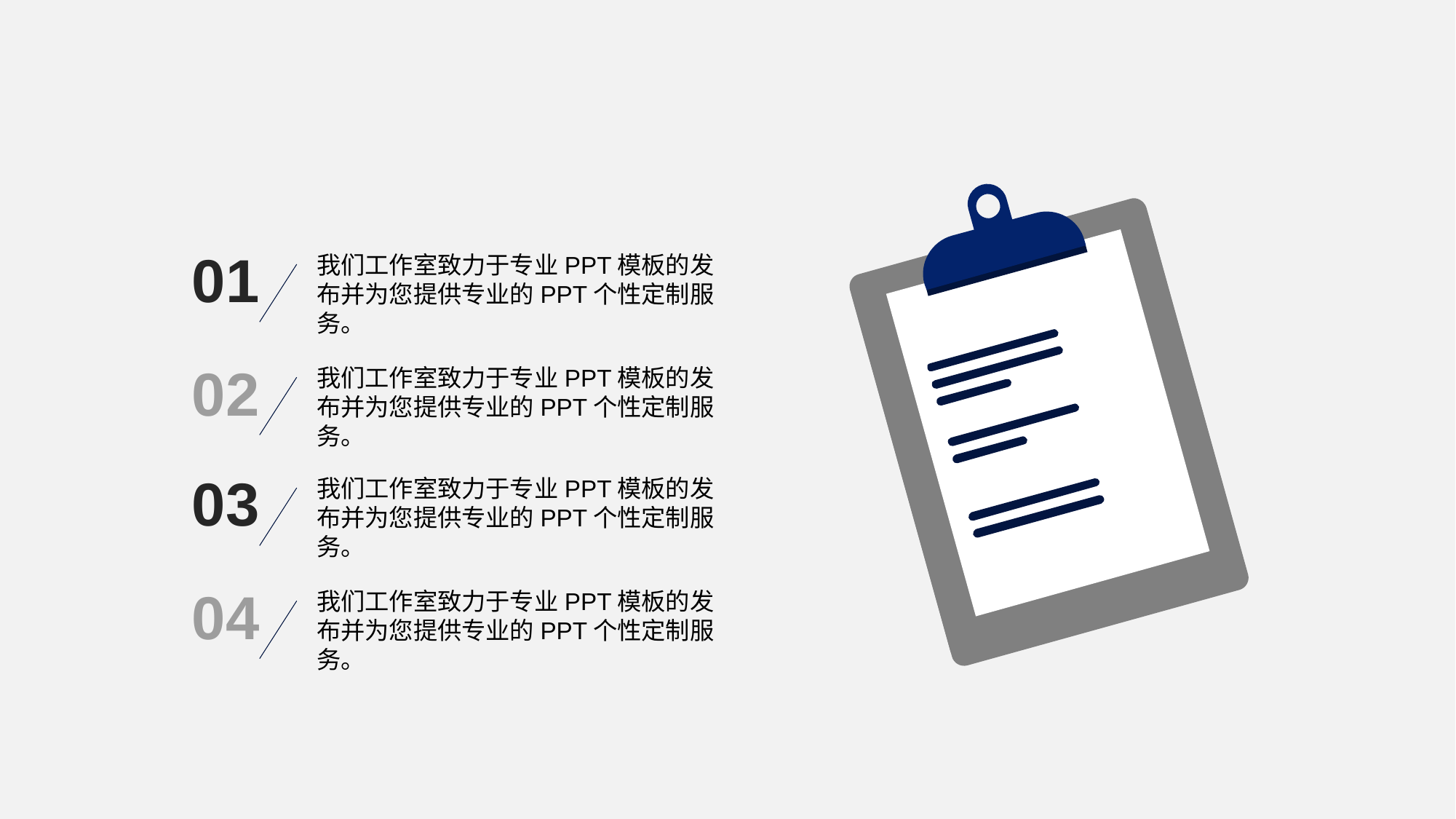

01
我们工作室致力于专业PPT模板的发布并为您提供专业的PPT个性定制服务。
02
我们工作室致力于专业PPT模板的发布并为您提供专业的PPT个性定制服务。
03
我们工作室致力于专业PPT模板的发布并为您提供专业的PPT个性定制服务。
04
我们工作室致力于专业PPT模板的发布并为您提供专业的PPT个性定制服务。